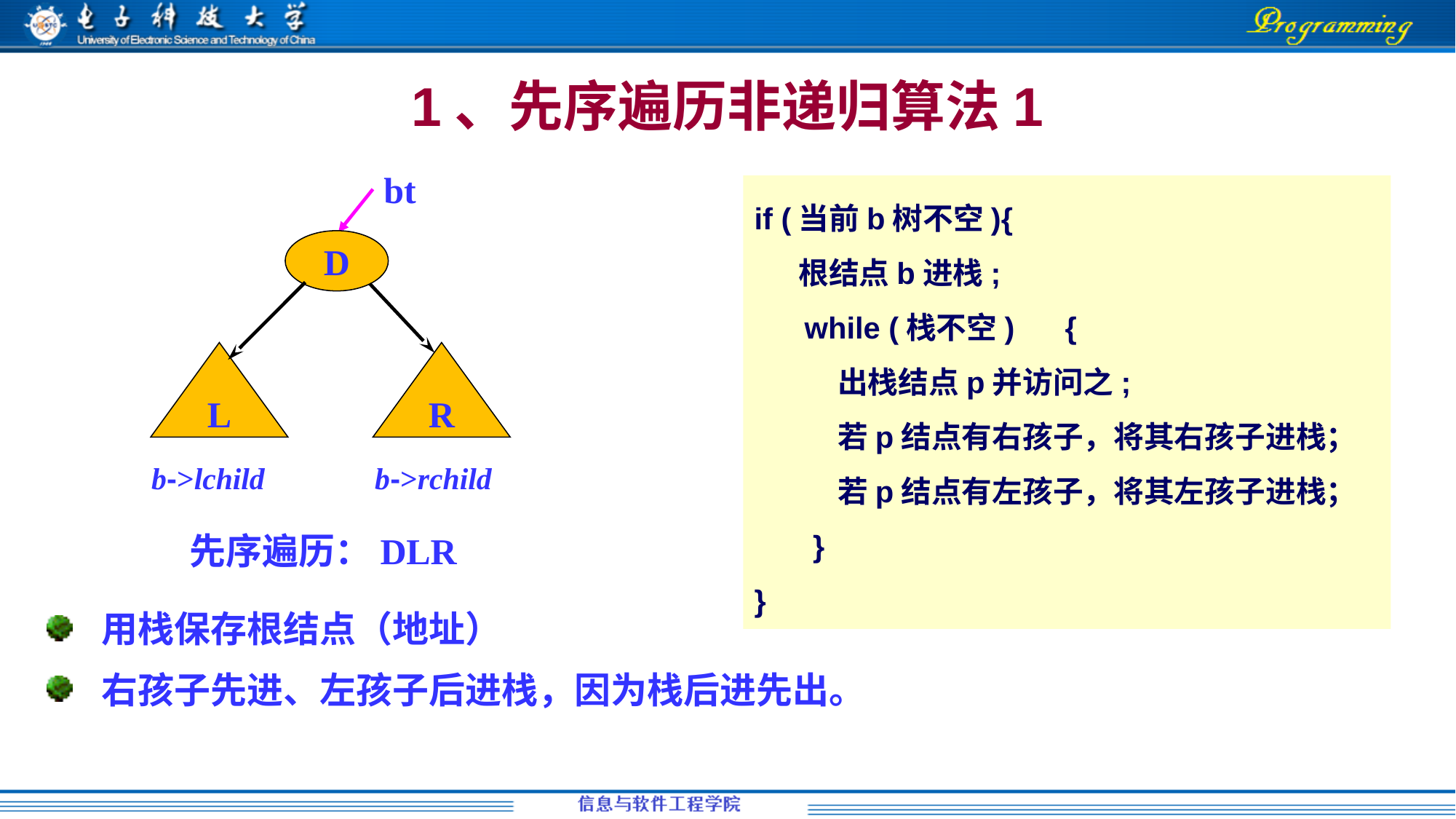

# 1、先序遍历非递归算法1
bt
if (当前b树不空){
　  根结点b进栈;
      while (栈不空)      {
           出栈结点p并访问之;
           若p结点有右孩子，将其右孩子进栈；
           若p结点有左孩子，将其左孩子进栈；
       }
}

D

L
R
b->lchild
b->rchild
先序遍历：DLR
用栈保存根结点（地址）
右孩子先进、左孩子后进栈，因为栈后进先出。